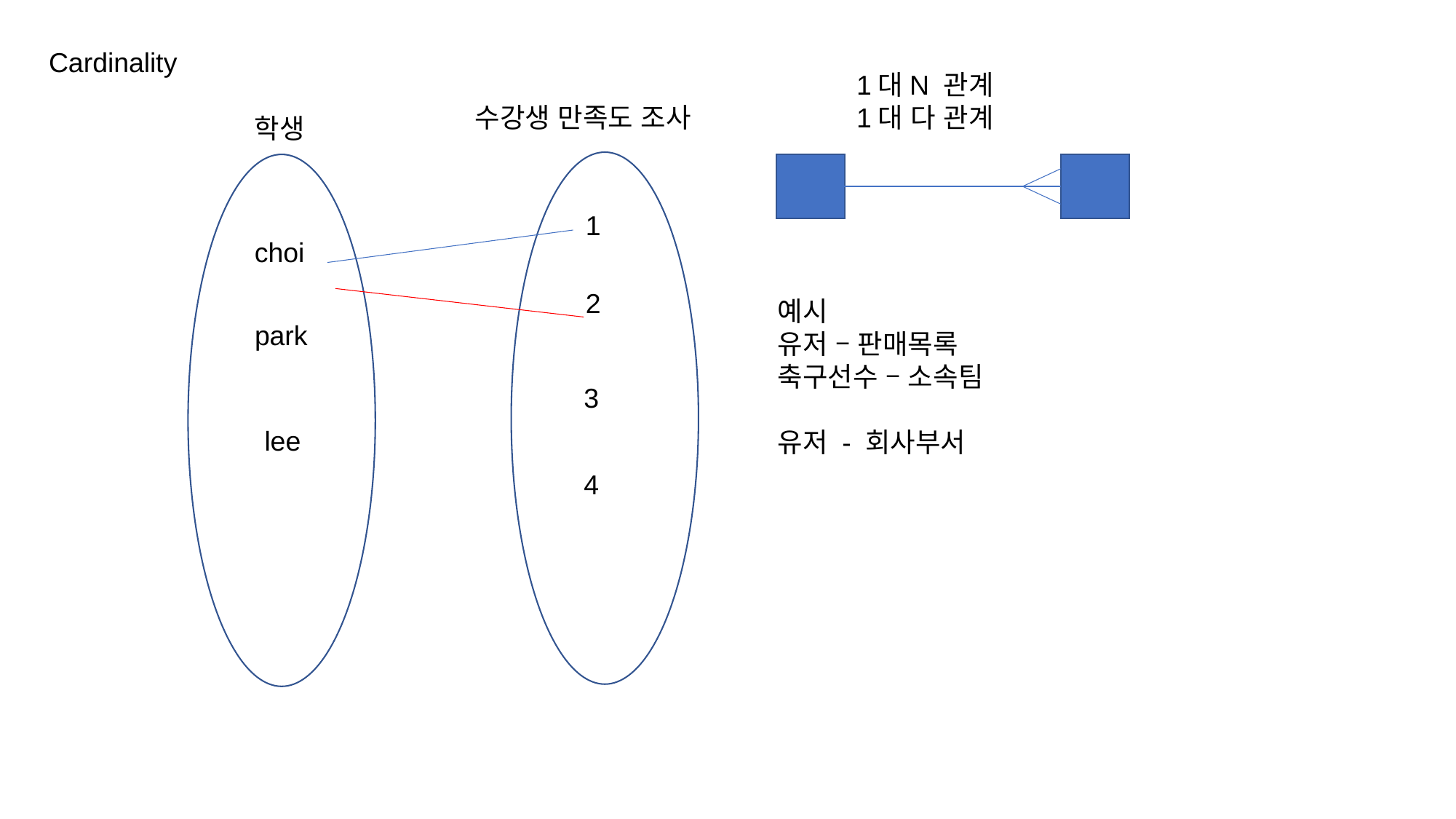

Cardinality
1대N 관계
1대 다 관계
수강생 만족도 조사
학생

1
choi
2
예시
유저 – 판매목록
축구선수 – 소속팀

유저 - 회사부서

park
3
lee
4